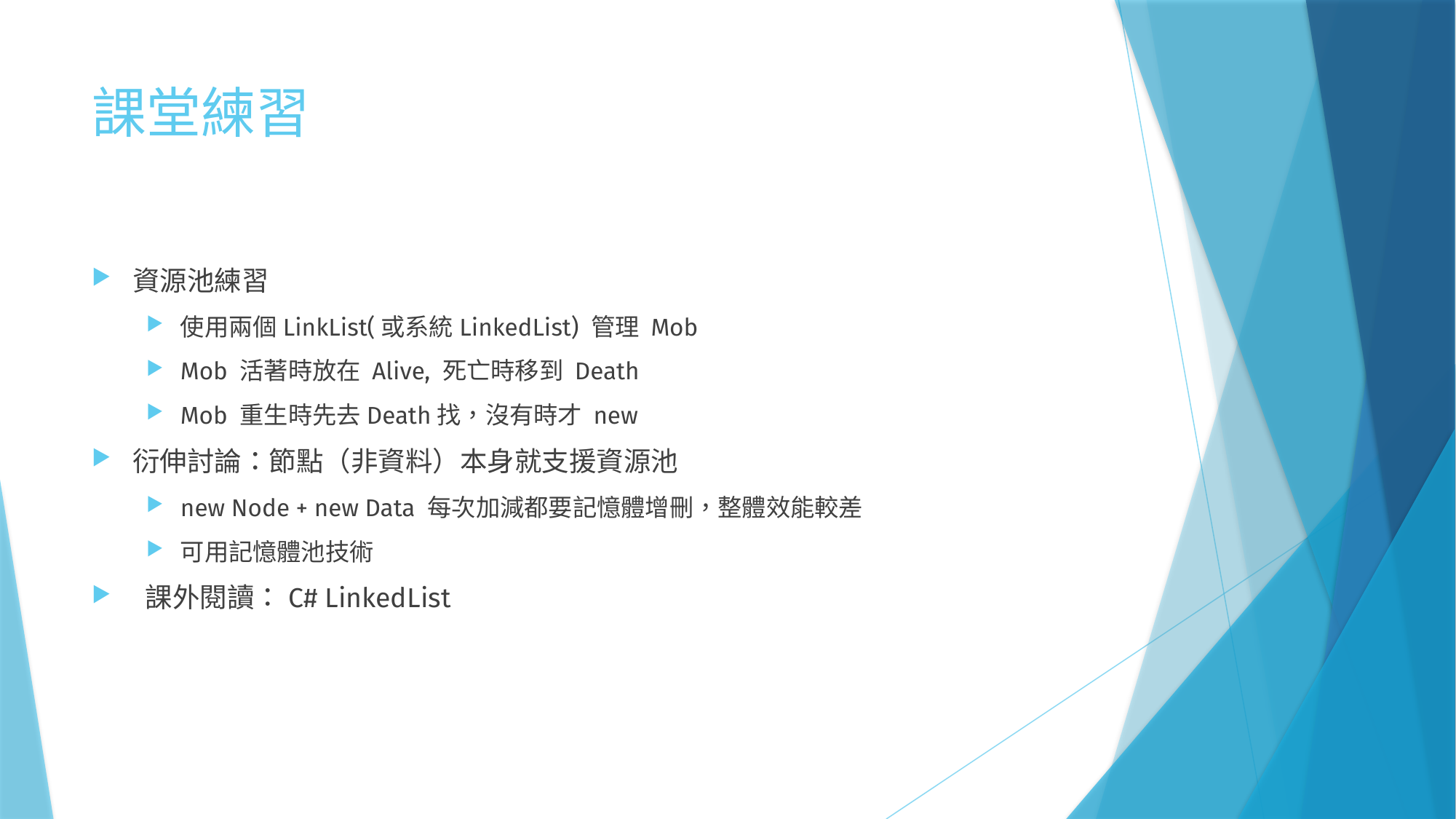

# 課堂練習
資源池練習
使用兩個LinkList(或系統LinkedList) 管理 Mob
Mob 活著時放在 Alive, 死亡時移到 Death
Mob 重生時先去Death找，沒有時才 new
衍伸討論：節點（非資料）本身就支援資源池
new Node + new Data 每次加減都要記憶體增刪，整體效能較差
可用記憶體池技術
 課外閱讀：C# LinkedList